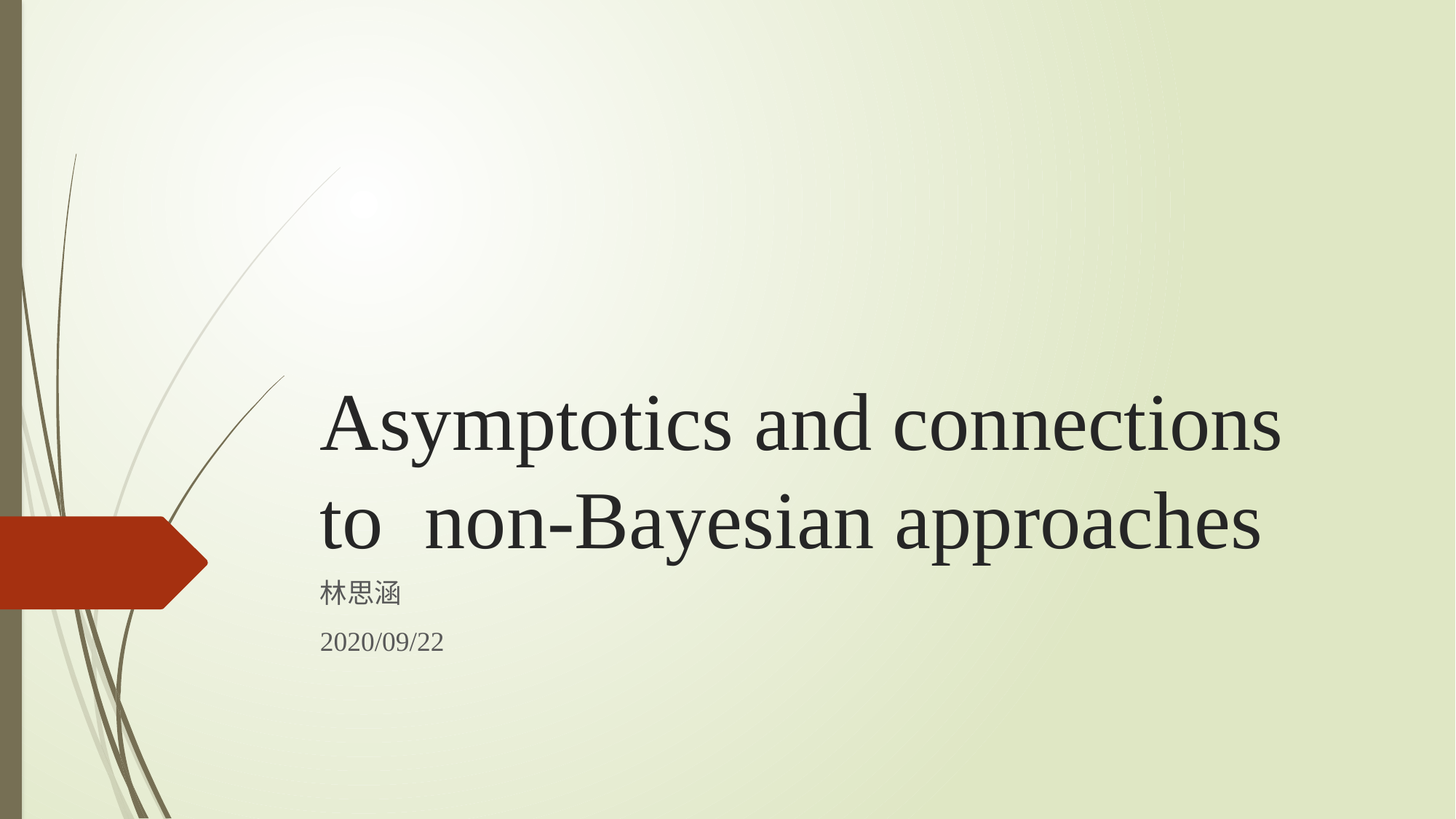

# Asymptotics and connections to  non-Bayesian approaches
林思涵
2020/09/22